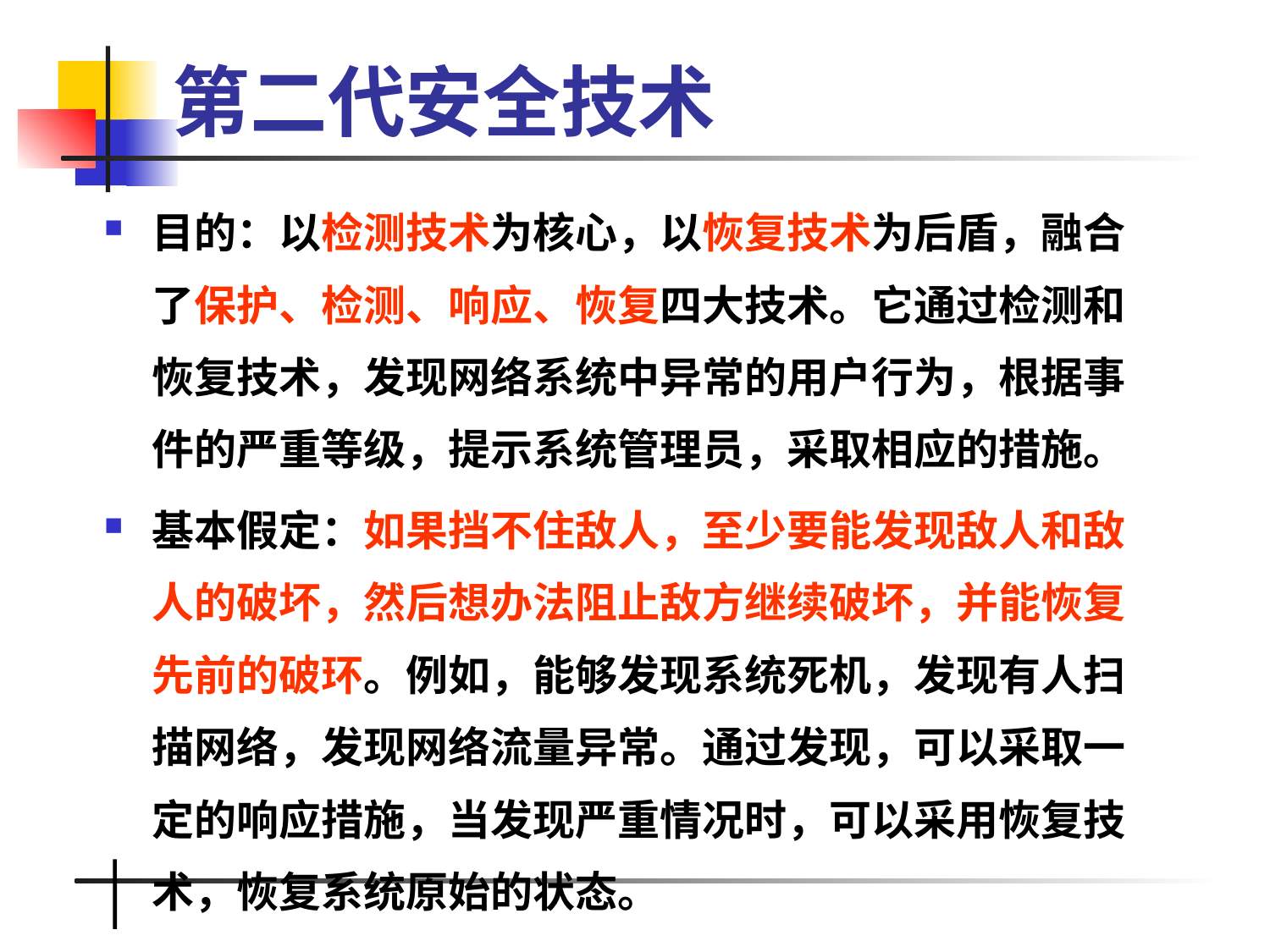

# 第二代安全技术
目的：以检测技术为核心，以恢复技术为后盾，融合了保护、检测、响应、恢复四大技术。它通过检测和恢复技术，发现网络系统中异常的用户行为，根据事件的严重等级，提示系统管理员，采取相应的措施。
基本假定：如果挡不住敌人，至少要能发现敌人和敌人的破坏，然后想办法阻止敌方继续破坏，并能恢复先前的破环。例如，能够发现系统死机，发现有人扫描网络，发现网络流量异常。通过发现，可以采取一定的响应措施，当发现严重情况时，可以采用恢复技术，恢复系统原始的状态。